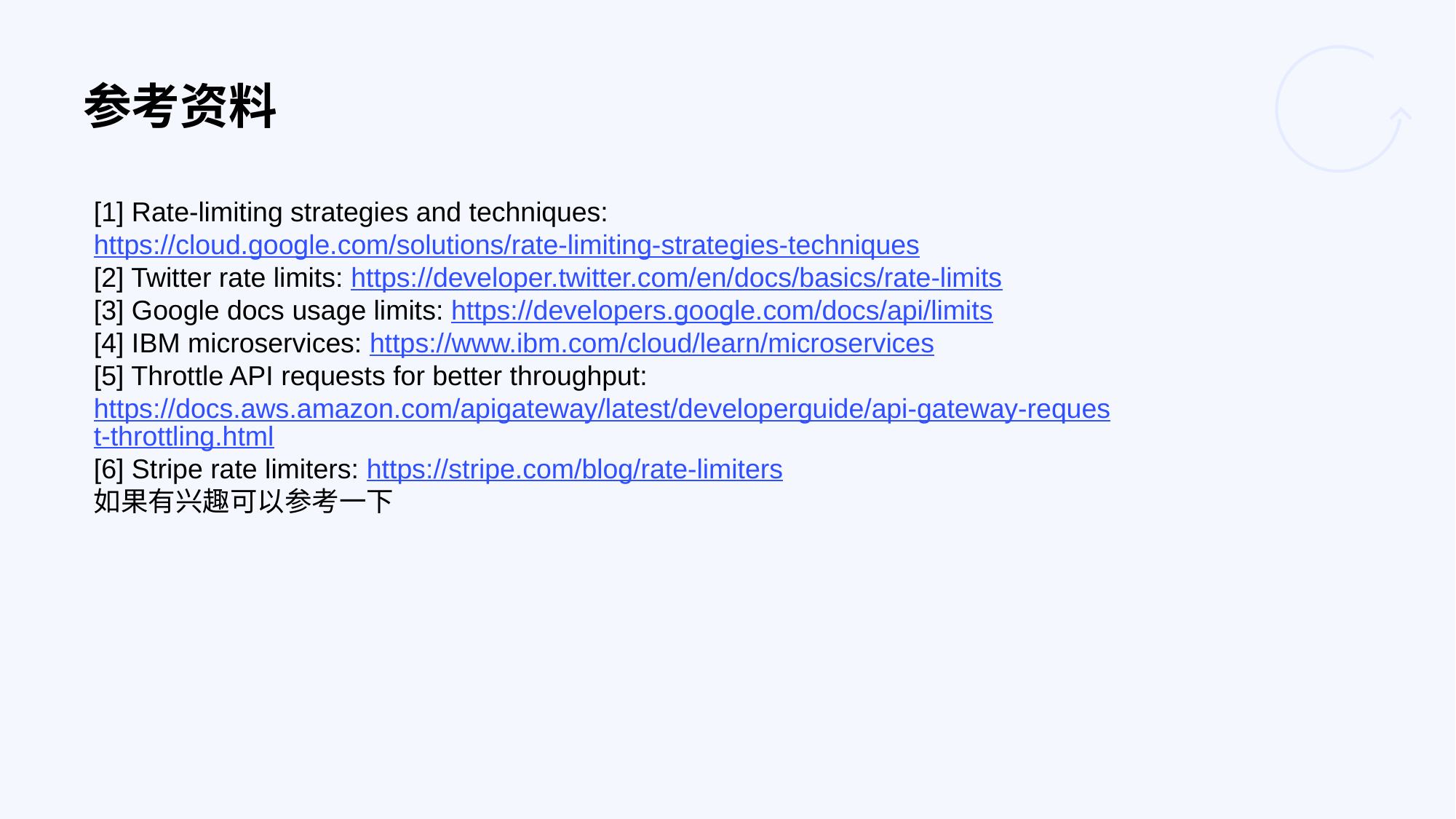

# 参考资料
[1] Rate-limiting strategies and techniques: https://cloud.google.com/solutions/rate-limiting-strategies-techniques
[2] Twitter rate limits: https://developer.twitter.com/en/docs/basics/rate-limits
[3] Google docs usage limits: https://developers.google.com/docs/api/limits
[4] IBM microservices: https://www.ibm.com/cloud/learn/microservices
[5] Throttle API requests for better throughput:
https://docs.aws.amazon.com/apigateway/latest/developerguide/api-gateway-request-throttling.html
[6] Stripe rate limiters: https://stripe.com/blog/rate-limiters
如果有兴趣可以参考一下